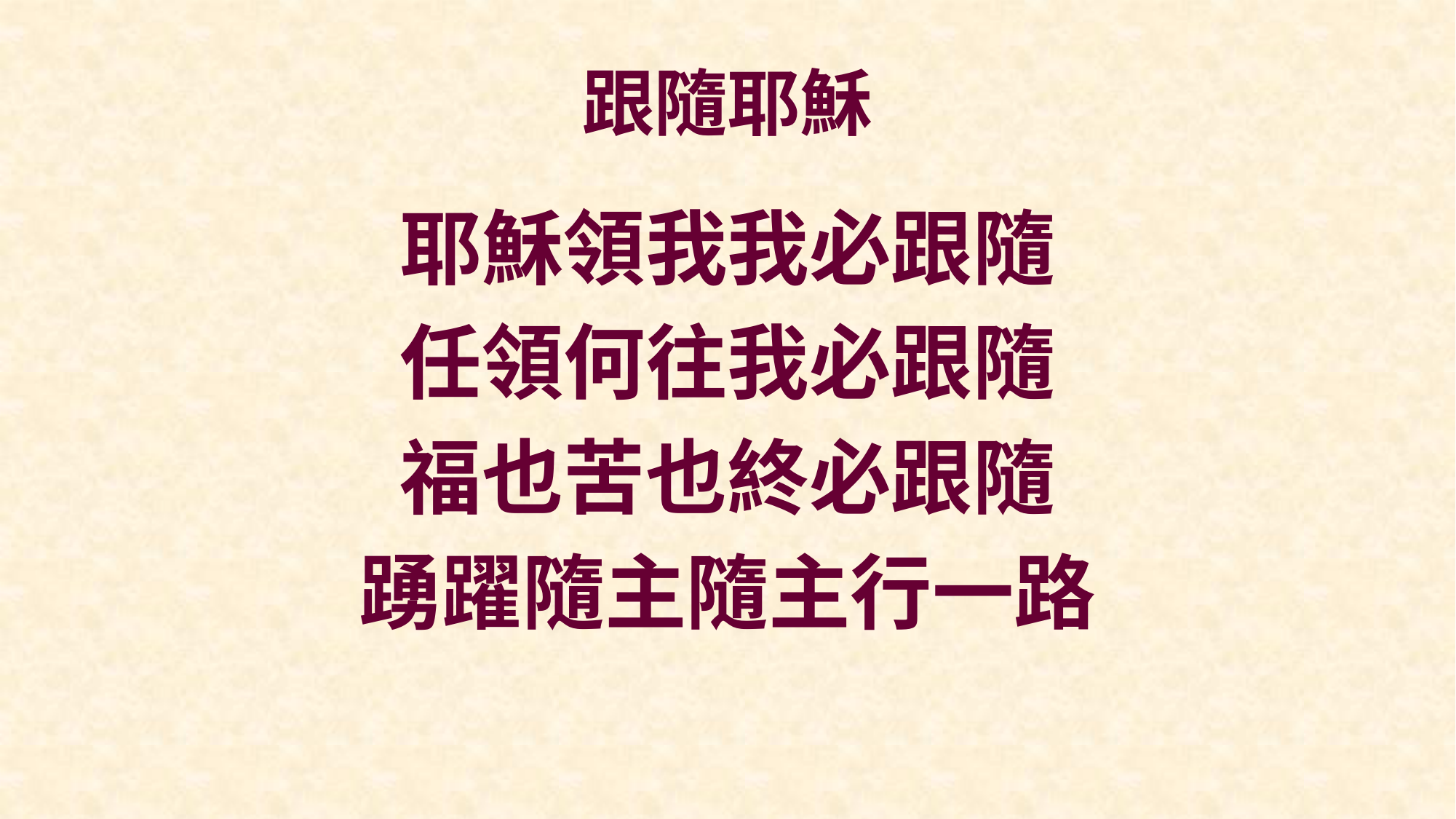

# 跟隨耶穌
耶穌領我我必跟隨
任領何往我必跟隨
福也苦也終必跟隨
踴躍隨主隨主行一路